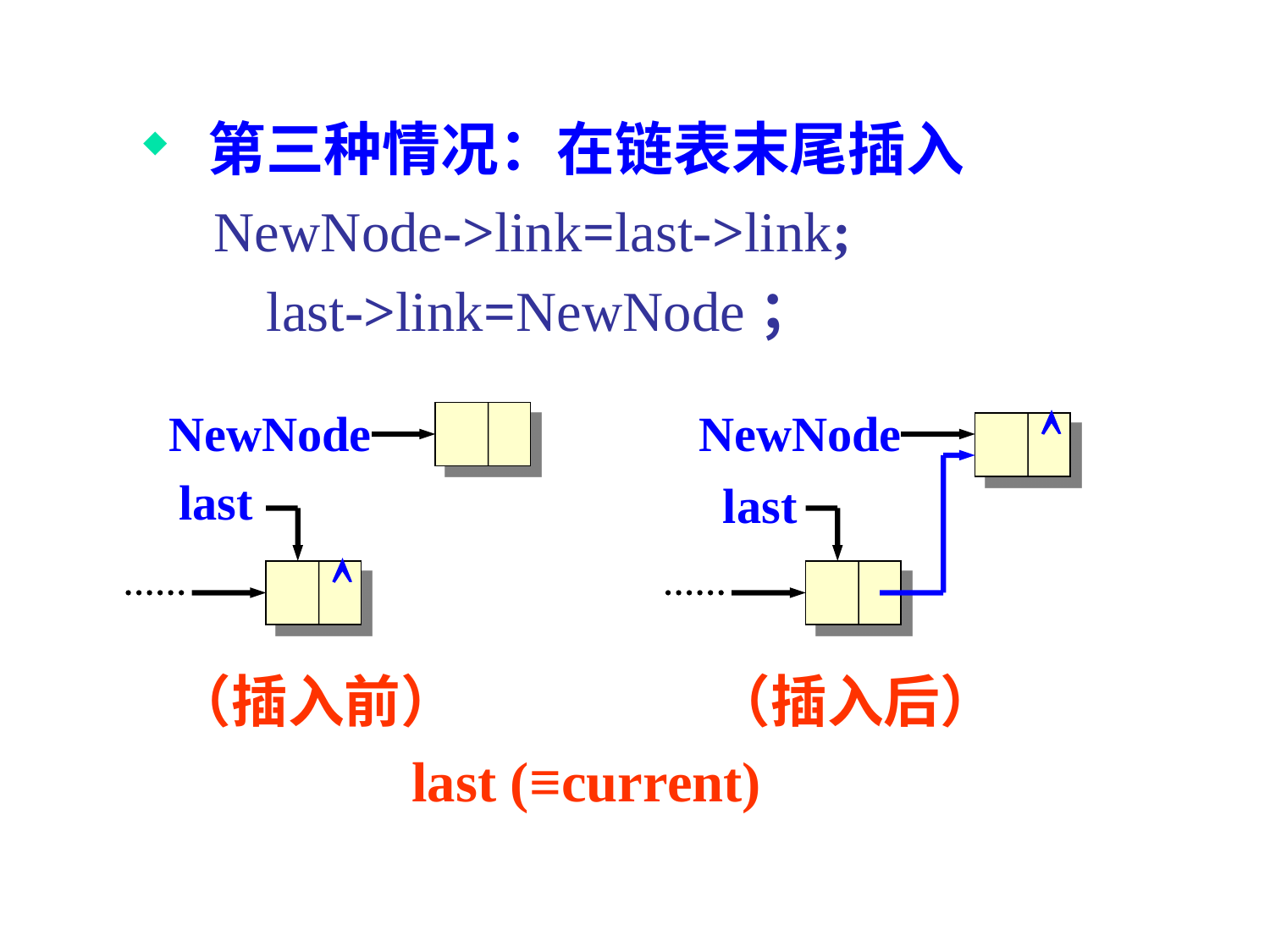

第三种情况：在链表末尾插入
     NewNode->link=last->link;
		 last->link=NewNode；
NewNode
NewNode
∧

last
last

∧

（插入前）                    （插入后）
last (≡current)
95